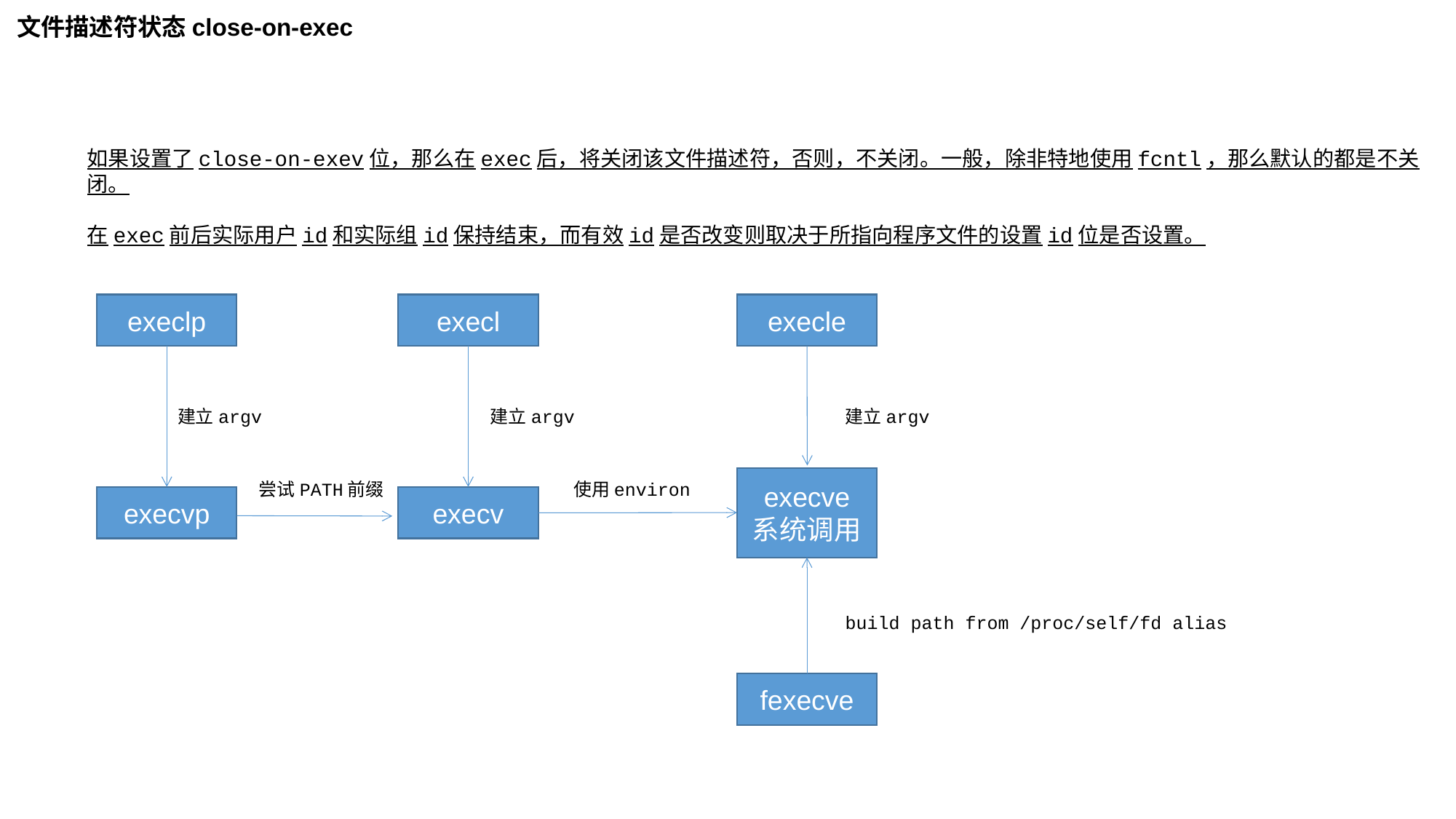

文件描述符状态close-on-exec
如果设置了close-on-exev位，那么在exec后，将关闭该文件描述符，否则，不关闭。一般，除非特地使用fcntl，那么默认的都是不关闭。

在exec前后实际用户id和实际组id保持结束，而有效id是否改变则取决于所指向程序文件的设置id位是否设置。
execlp
execl
execle
建立argv
建立argv
建立argv
execve
系统调用
尝试PATH前缀
使用environ
execvp
execv
build path from /proc/self/fd alias
fexecve